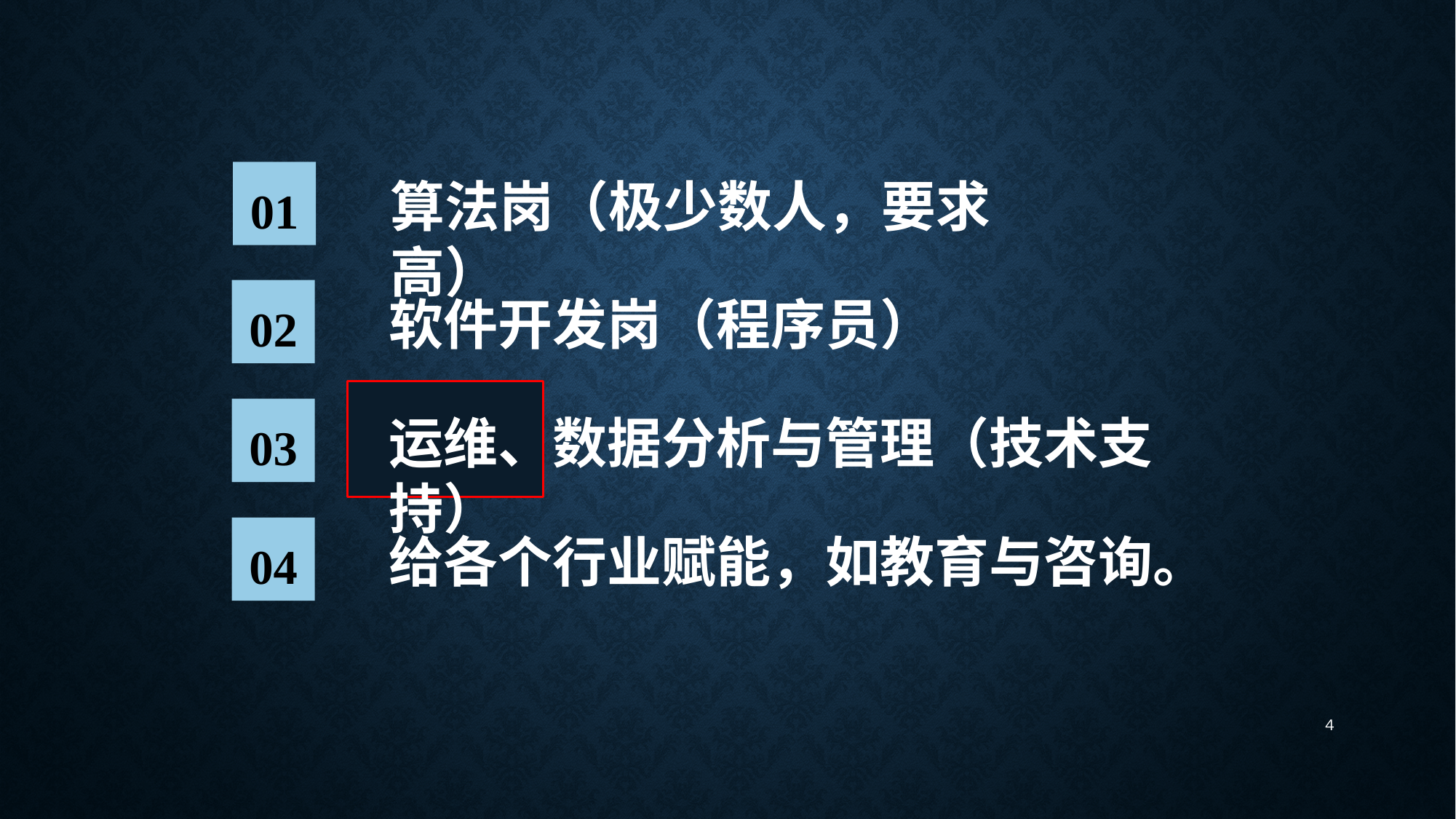

01
算法岗（极少数人，要求高）

02
软件开发岗（程序员）

03
运维、数据分析与管理（技术支持）

04
给各个行业赋能，如教育与咨询。
4